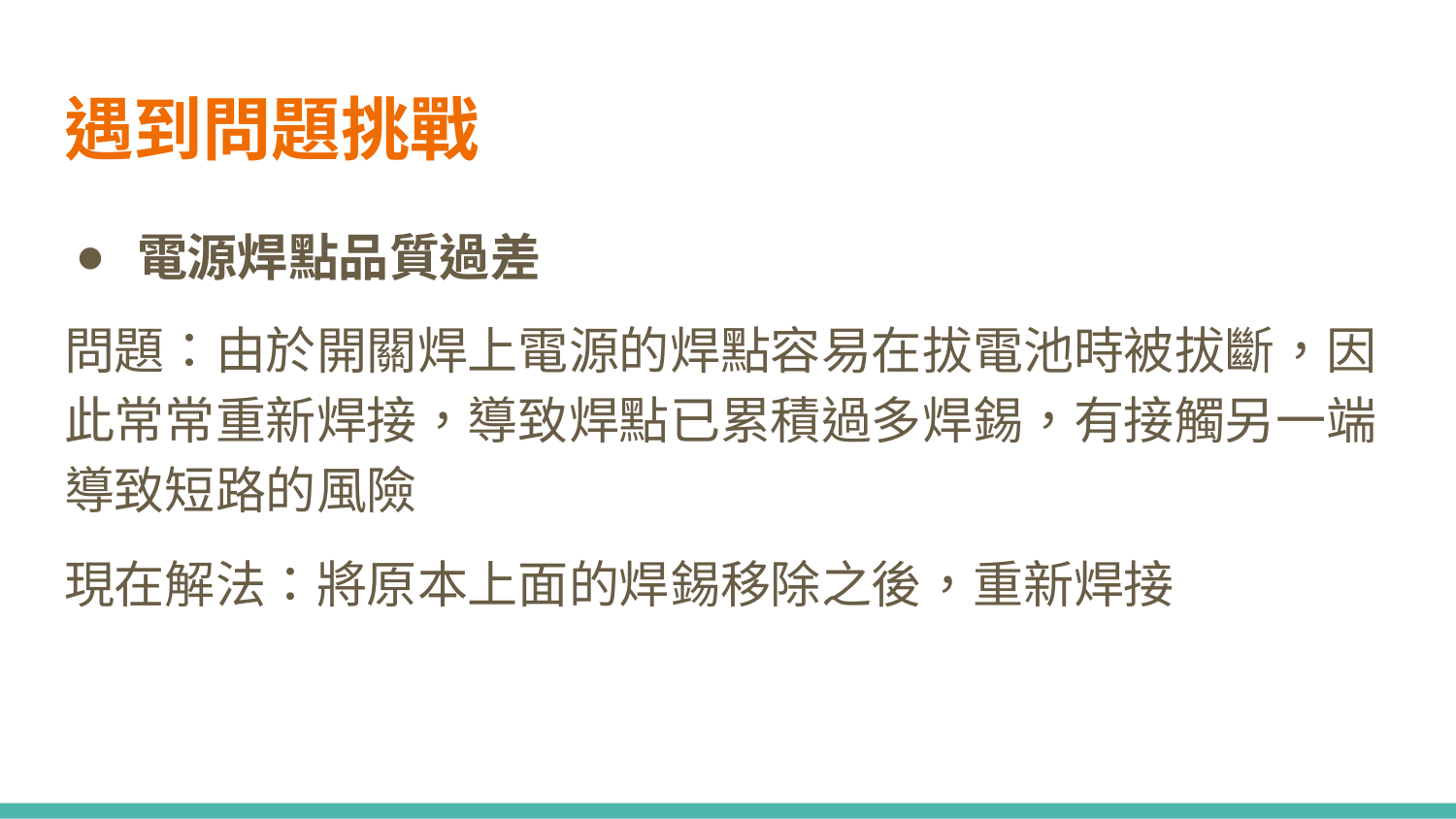

# 遇到問題挑戰
電源焊點品質過差
問題：由於開關焊上電源的焊點容易在拔電池時被拔斷，因此常常重新焊接，導致焊點已累積過多焊錫，有接觸另一端導致短路的風險
現在解法：將原本上面的焊錫移除之後，重新焊接